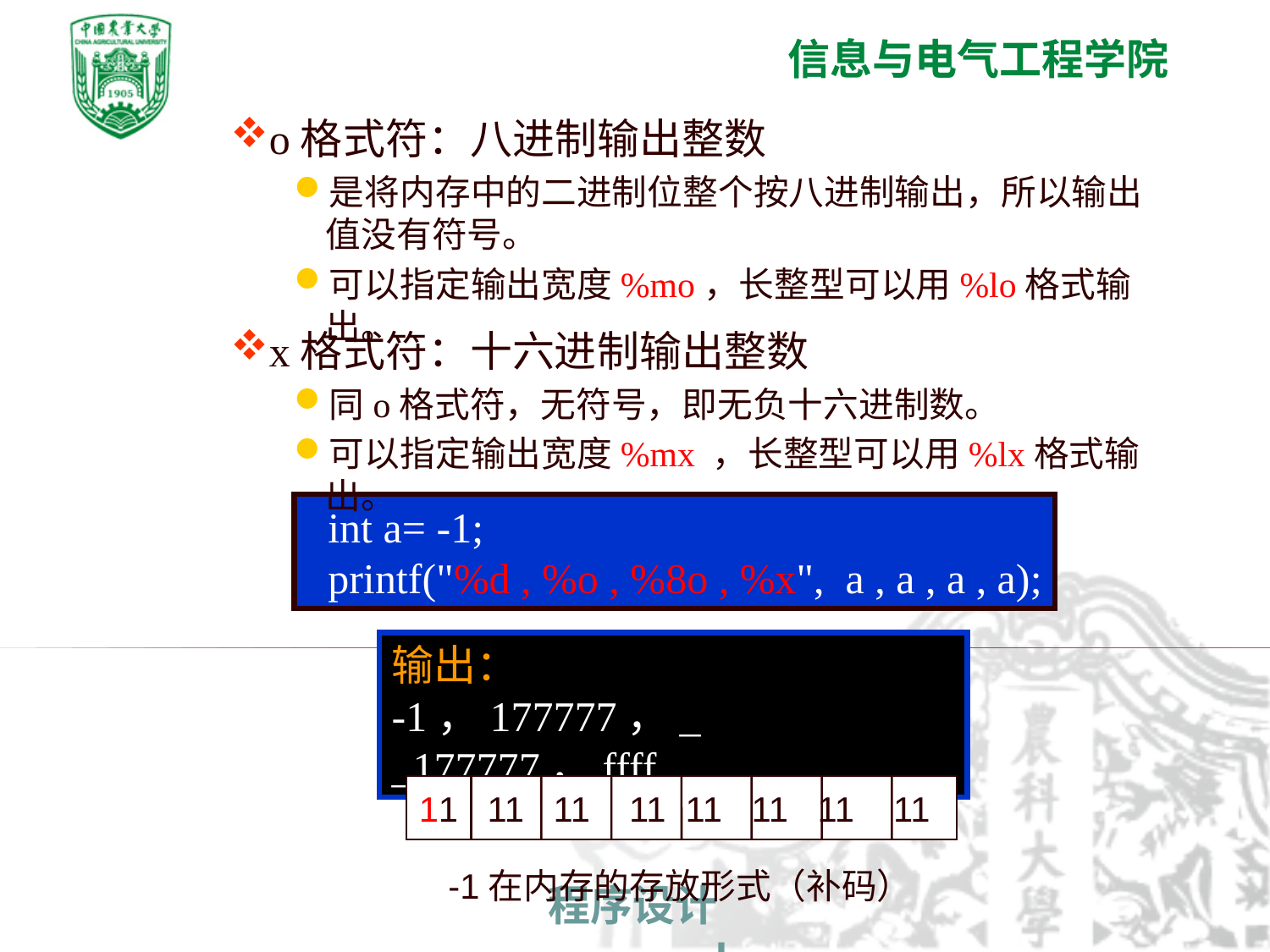

o格式符：八进制输出整数
是将内存中的二进制位整个按八进制输出，所以输出值没有符号。
可以指定输出宽度%mo，长整型可以用%lo格式输出。
x格式符：十六进制输出整数
同o格式符，无符号，即无负十六进制数。
可以指定输出宽度%mx ，长整型可以用%lx格式输出。
  int a= -1;
  printf("%d , %o , %8o , %x",  a , a , a , a);
输出：
-1，177777，_ _177777，ffff
11   11   11    11  11   11   11    11

-1在内存的存放形式（补码）